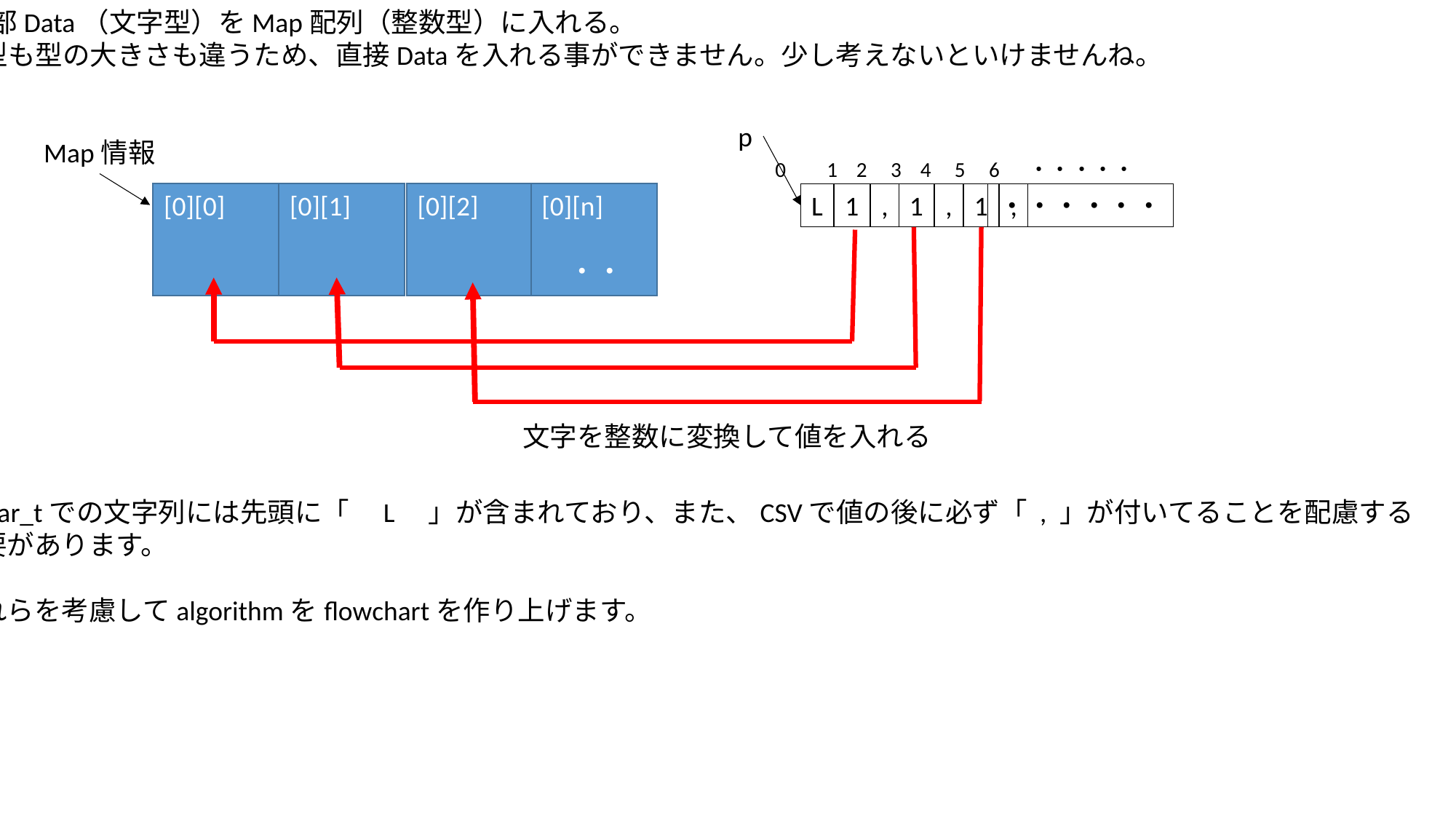

・外部Data（文字型）をMap配列（整数型）に入れる。
　型も型の大きさも違うため、直接Dataを入れる事ができません。少し考えないといけませんね。
p
Map情報
0　  1    2     3    4     5     6     ・・・・・
[0][0]
[0][1]
[0][2]
[0][n]
  　・・・
L
1
,
1
,
1
,
・・・・・・
文字を整数に変換して値を入れる
wchar_tでの文字列には先頭に「　L　」が含まれており、また、CSVで値の後に必ず「 , 」が付いてることを配慮する
必要があります。

これらを考慮してalgorithmをflowchartを作り上げます。